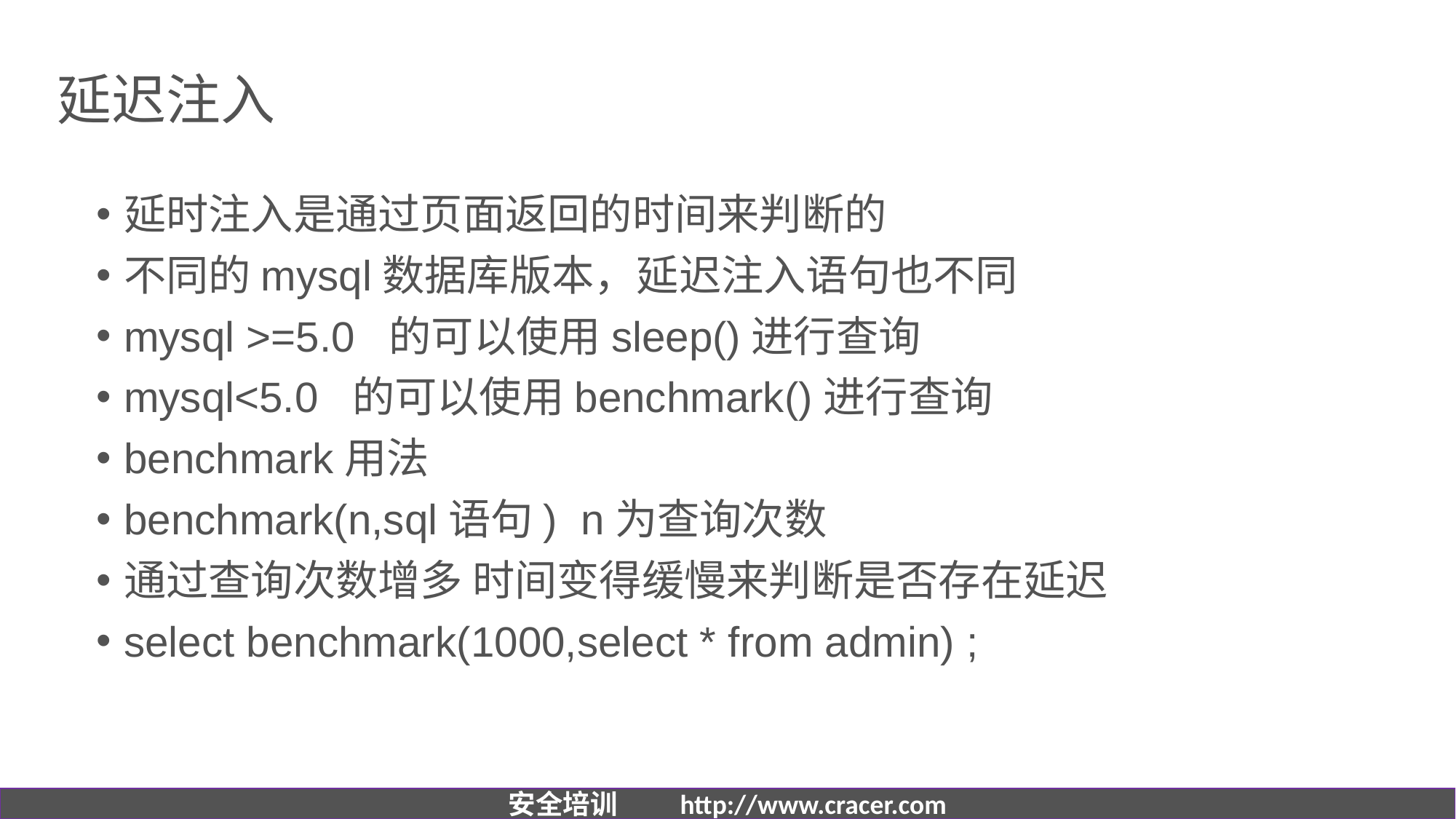

# 延迟注入
延时注入是通过页面返回的时间来判断的
不同的mysql数据库版本，延迟注入语句也不同
mysql >=5.0  的可以使用sleep()进行查询
mysql<5.0  的可以使用benchmark()进行查询
benchmark用法
benchmark(n,sql语句)  n为查询次数
通过查询次数增多 时间变得缓慢来判断是否存在延迟
select benchmark(1000,select * from admin) ;